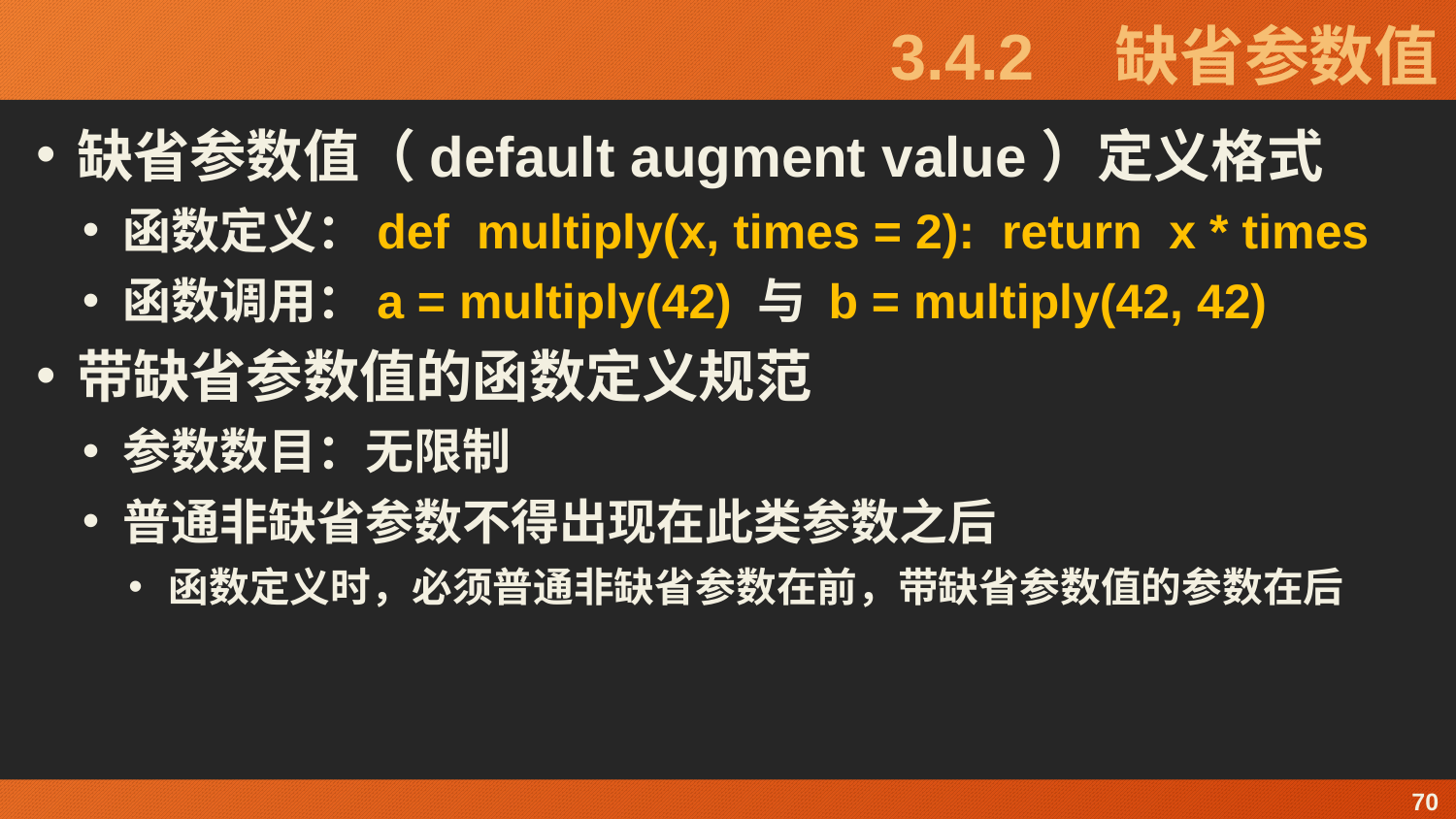

# 3.4.2　缺省参数值
缺省参数值（default augment value）定义格式
函数定义：def  multiply(x, times = 2):  return  x * times
函数调用：a = multiply(42) 与 b = multiply(42, 42)
带缺省参数值的函数定义规范
参数数目：无限制
普通非缺省参数不得出现在此类参数之后
函数定义时，必须普通非缺省参数在前，带缺省参数值的参数在后
70